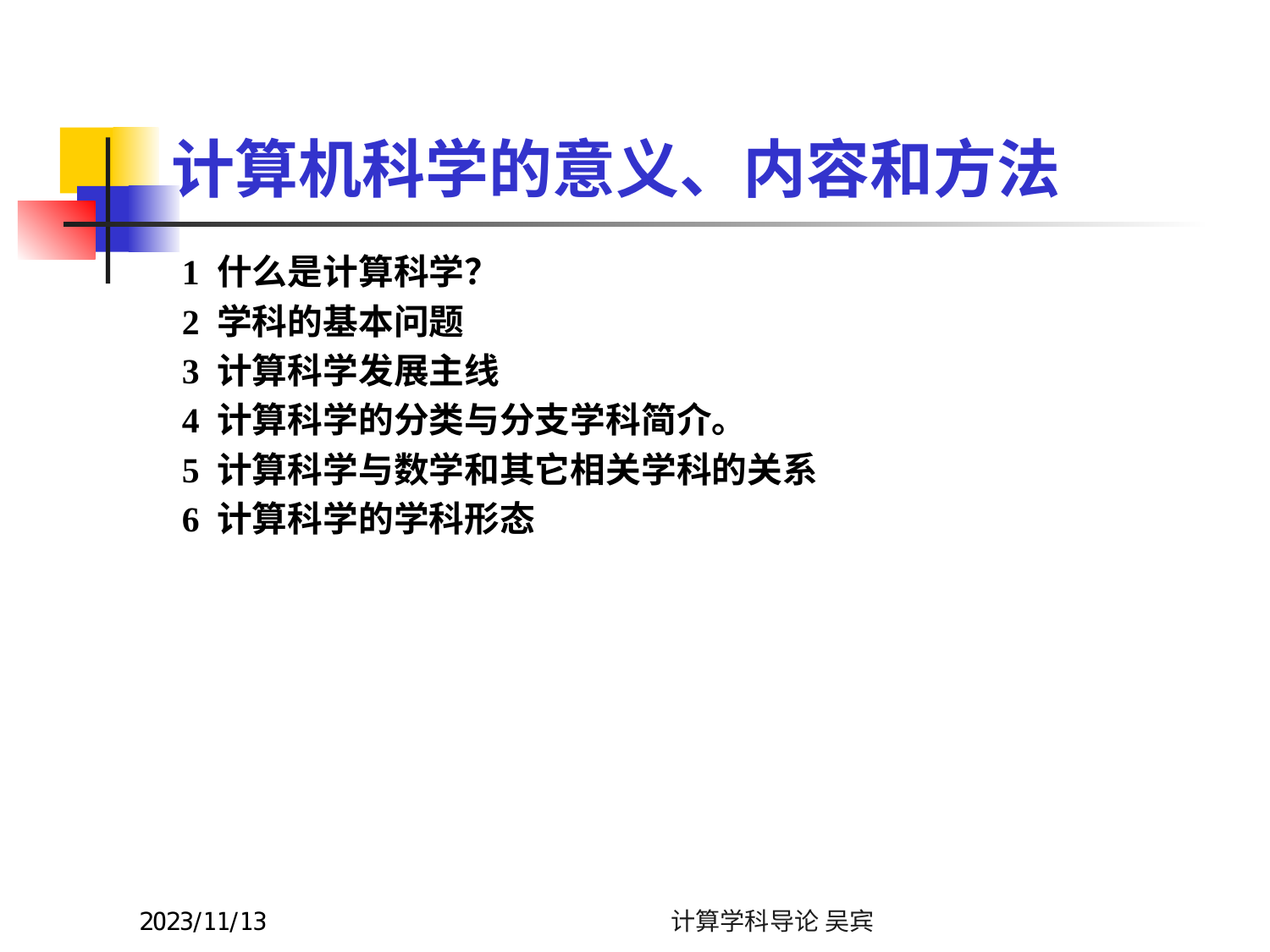

# 计算机科学的意义、内容和方法
1 什么是计算科学？
2 学科的基本问题
3 计算科学发展主线
4 计算科学的分类与分支学科简介。
5 计算科学与数学和其它相关学科的关系
6 计算科学的学科形态

2023/11/13
计算学科导论 吴宾